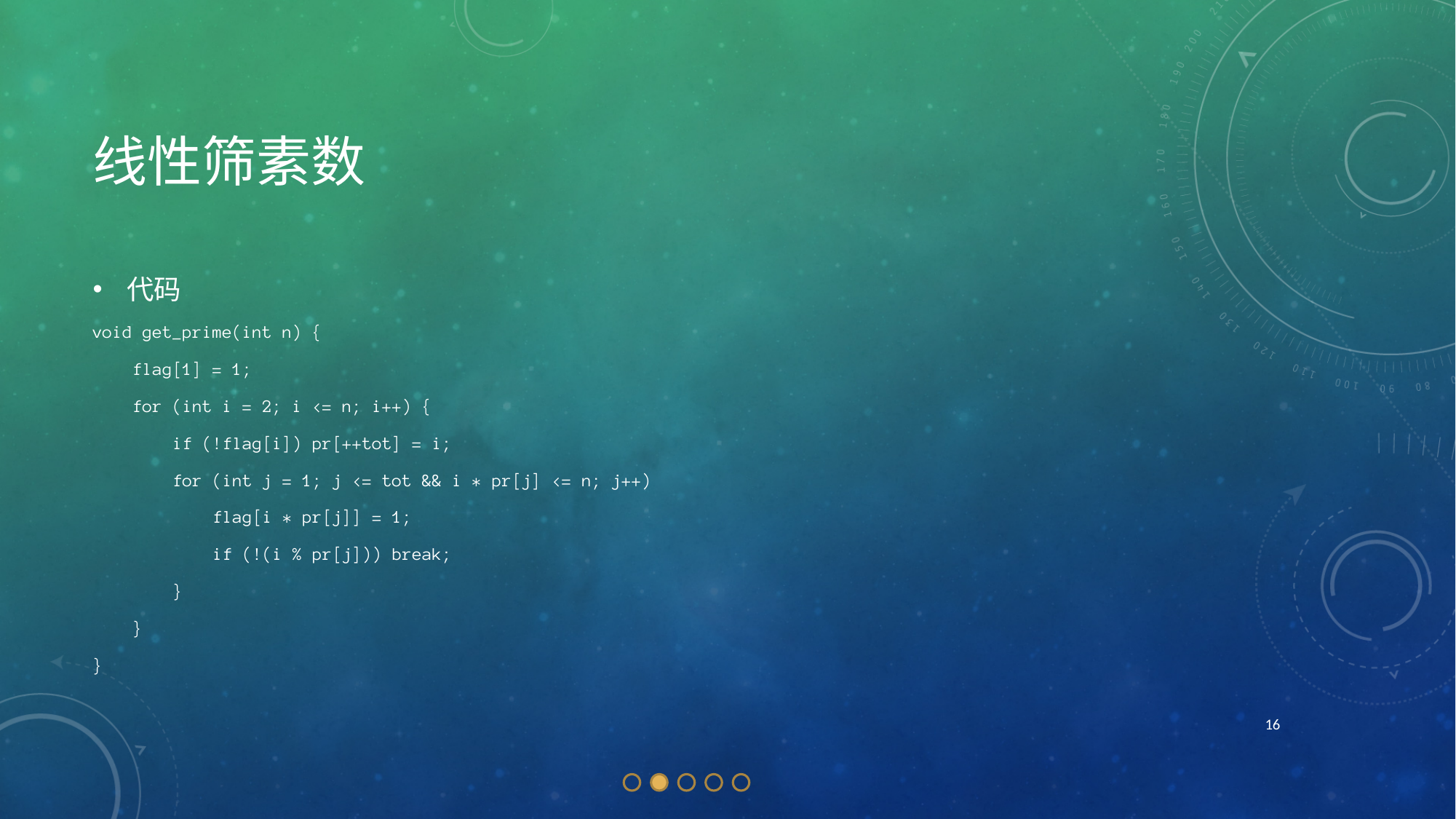

# 线性筛素数
代码
void get_prime(int n) {
    flag[1] = 1;
    for (int i = 2; i <= n; i++) {
        if (!flag[i]) pr[++tot] = i;
        for (int j = 1; j <= tot && i * pr[j] <= n; j++)
            flag[i * pr[j]] = 1;
            if (!(i % pr[j])) break;
        }
    }
}
16